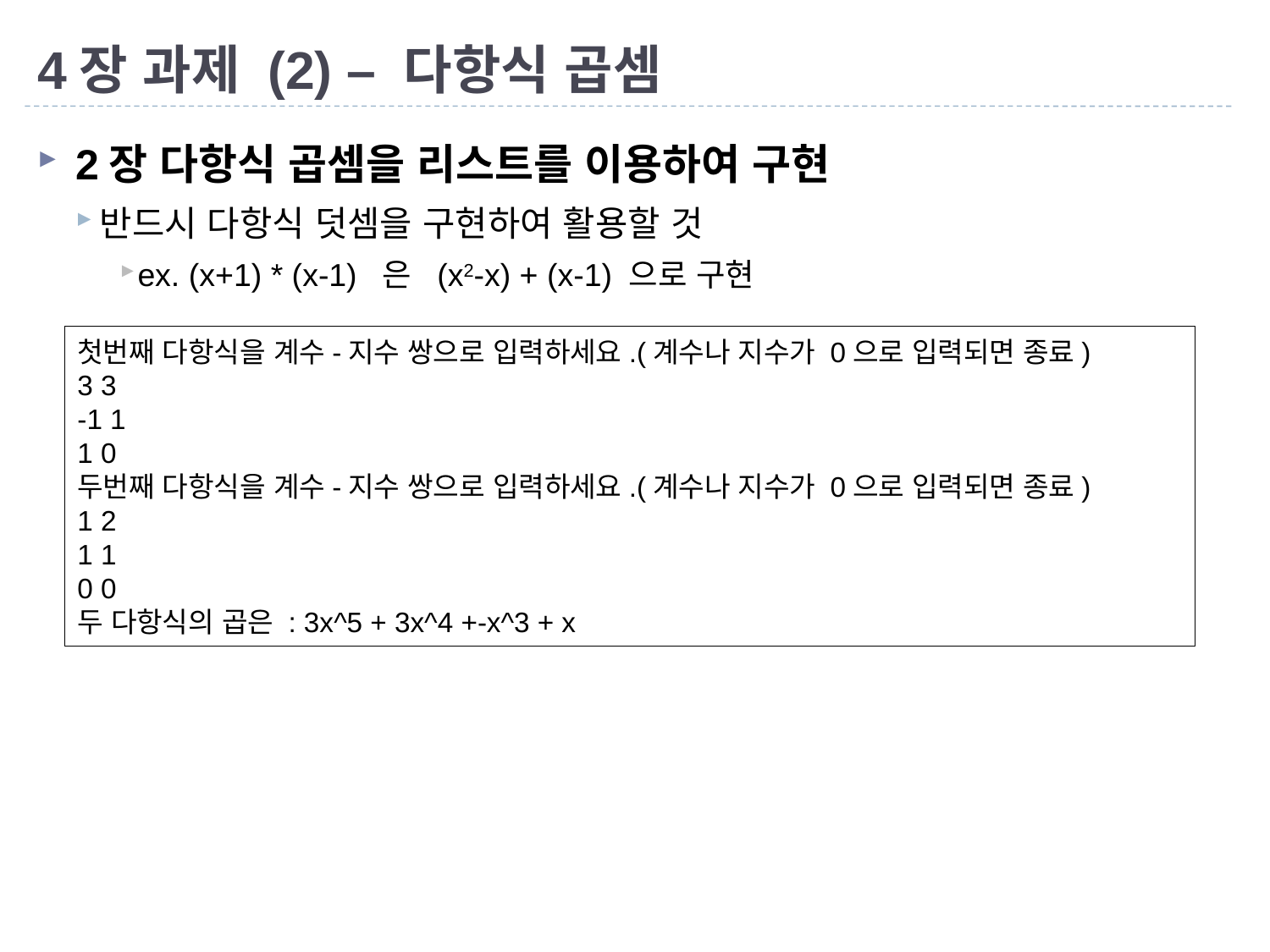

# 4장 과제 (2) – 다항식 곱셈
2장 다항식 곱셈을 리스트를 이용하여 구현
반드시 다항식 덧셈을 구현하여 활용할 것
ex. (x+1) * (x-1)  은  (x2-x) + (x-1) 으로 구현

첫번째 다항식을 계수-지수 쌍으로 입력하세요.(계수나 지수가 0으로 입력되면 종료)
3 3
-1 1
1 0
두번째 다항식을 계수-지수 쌍으로 입력하세요.(계수나 지수가 0으로 입력되면 종료)
1 2
1 1
0 0
두 다항식의 곱은 : 3x^5 + 3x^4 +-x^3 + x